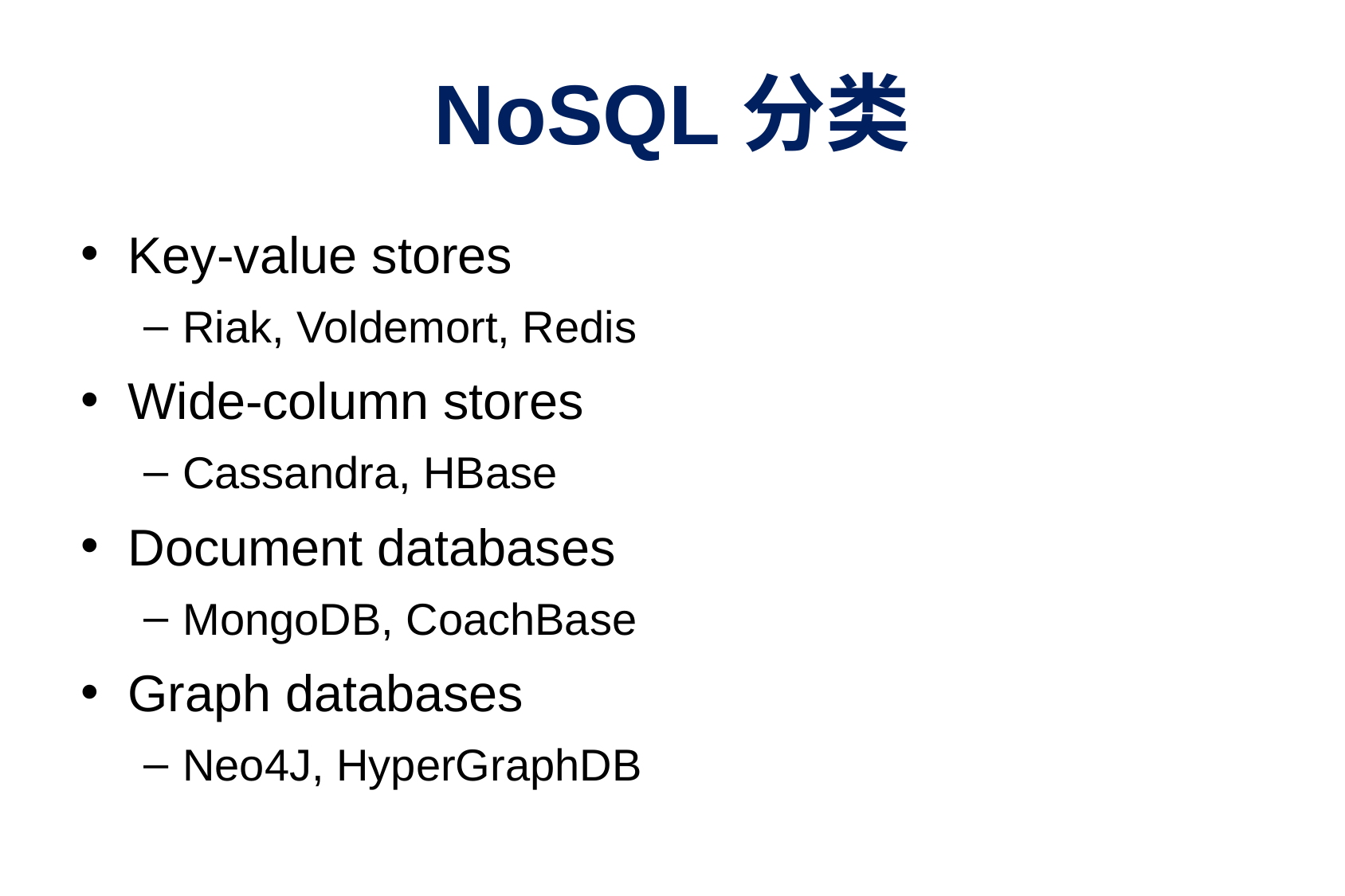

# NoSQL分类
Key-value stores
Riak, Voldemort, Redis
Wide-column stores
Cassandra, HBase
Document databases
MongoDB, CoachBase
Graph databases
Neo4J, HyperGraphDB